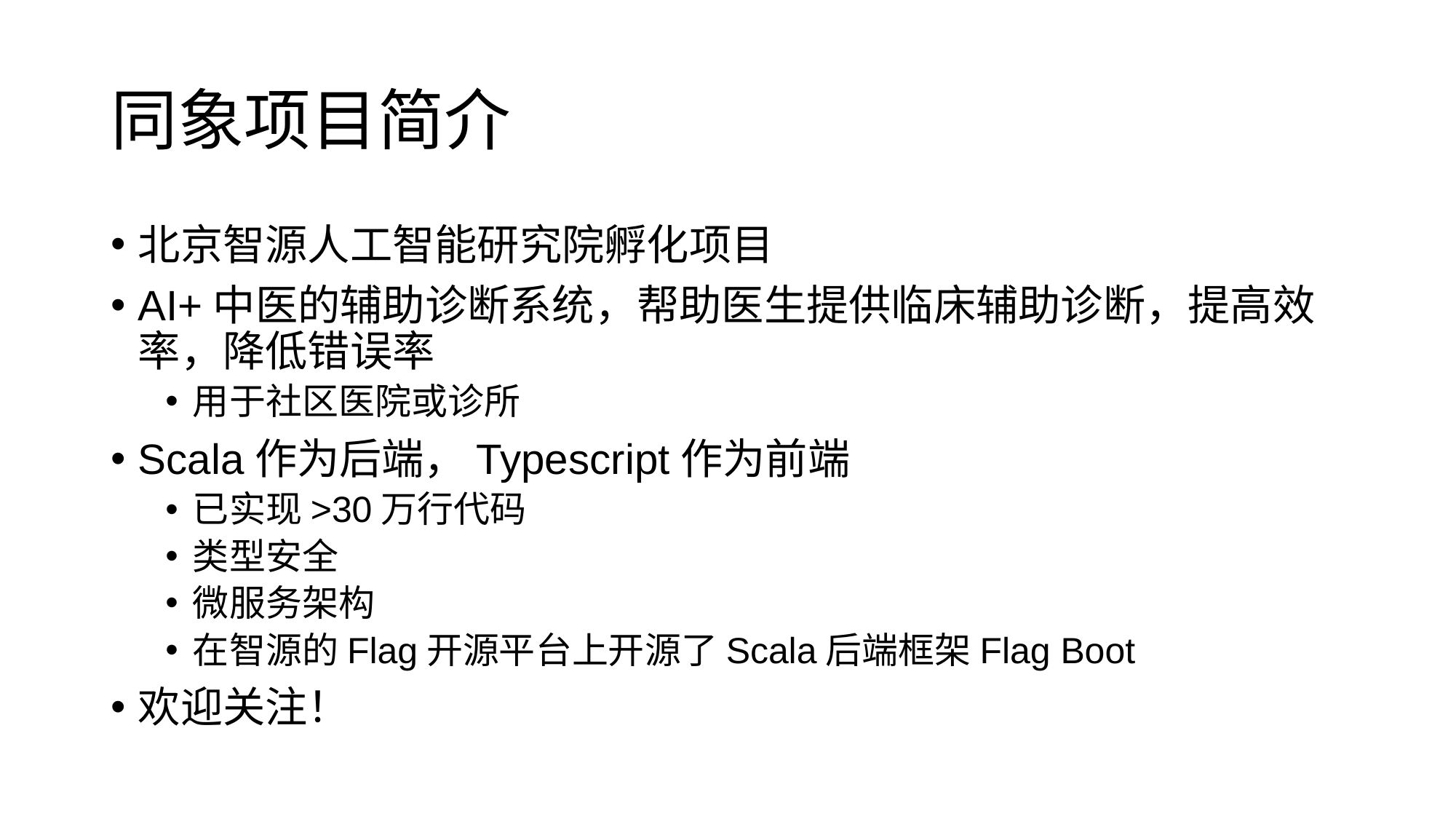

# 同象项目简介
北京智源人工智能研究院孵化项目
AI+中医的辅助诊断系统，帮助医生提供临床辅助诊断，提高效率，降低错误率
用于社区医院或诊所
Scala作为后端，Typescript作为前端
已实现>30万行代码
类型安全
微服务架构
在智源的Flag开源平台上开源了Scala后端框架Flag Boot
欢迎关注！